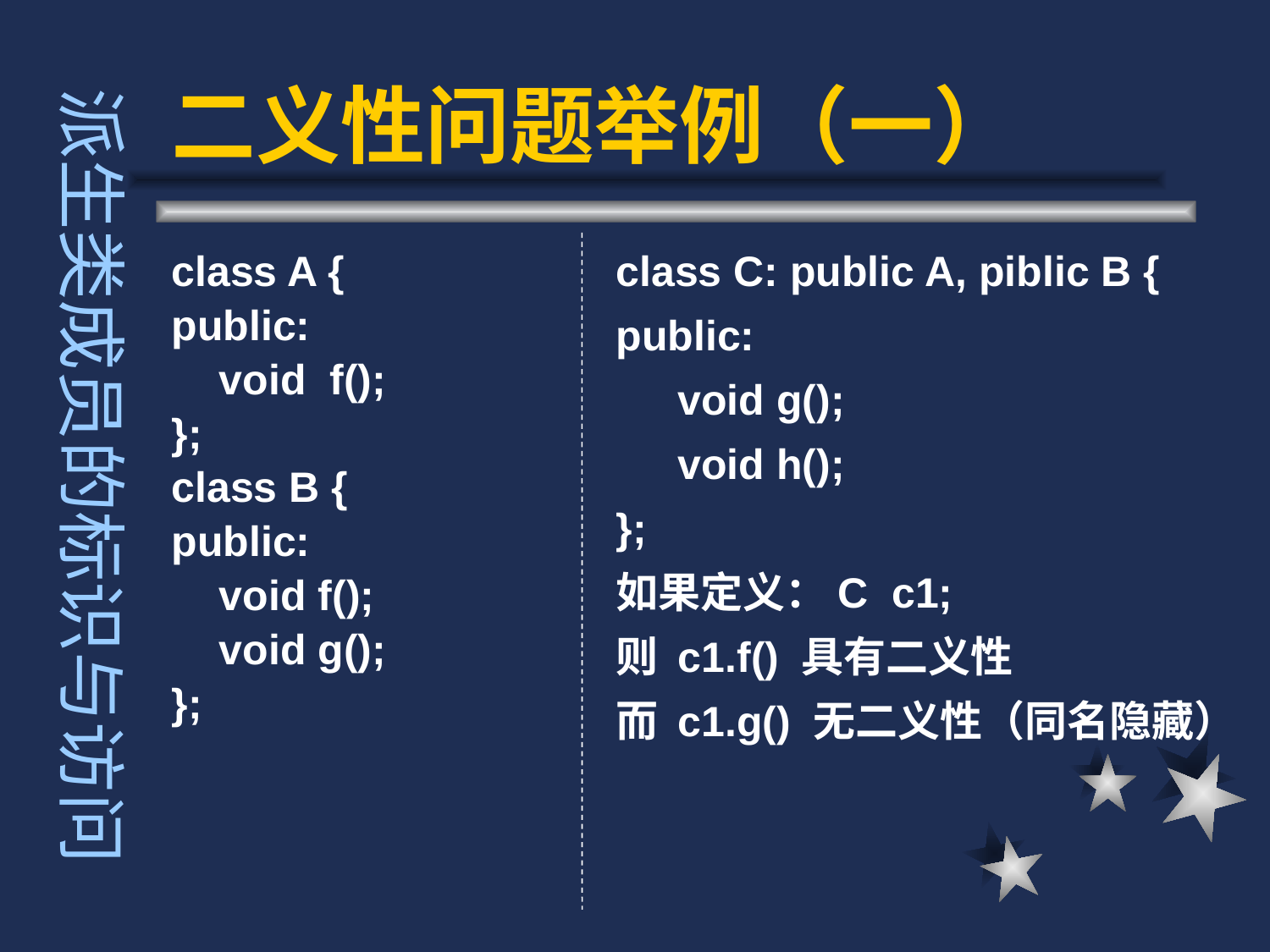

# 二义性问题举例（一）
派生类成员的标识与访问

class C: public A, piblic B {
public:
	void g();
	void h();
};
如果定义：C  c1;
则 c1.f() 具有二义性
而 c1.g() 无二义性（同名隐藏）
class A {
public:
	void  f();
};
class B {
public:
	void f();
	void g();
};
49